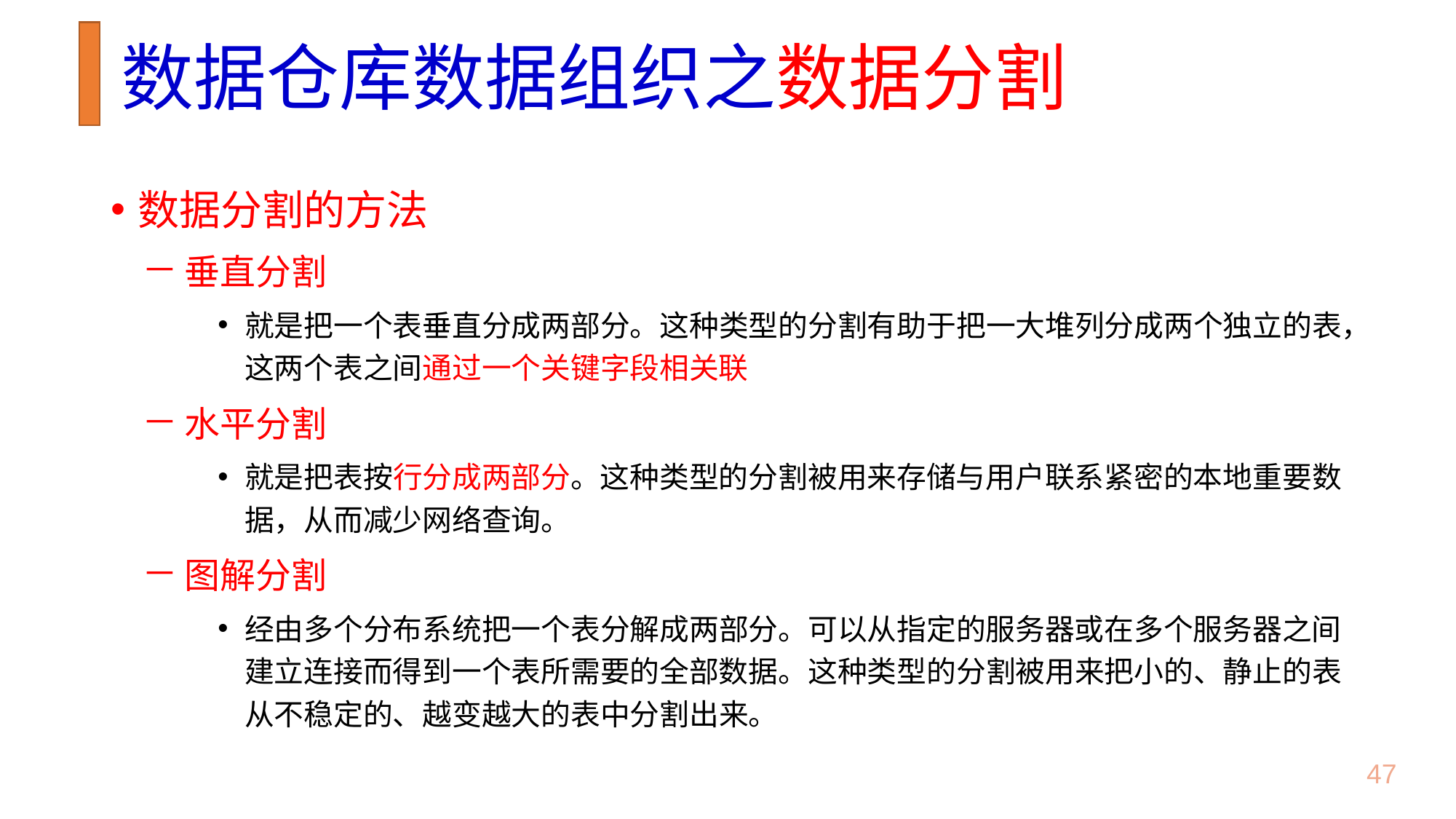

# 数据仓库数据组织之数据分割
数据分割的方法
垂直分割
就是把一个表垂直分成两部分。这种类型的分割有助于把一大堆列分成两个独立的表，这两个表之间通过一个关键字段相关联
水平分割
就是把表按行分成两部分。这种类型的分割被用来存储与用户联系紧密的本地重要数据，从而减少网络查询。
图解分割
经由多个分布系统把一个表分解成两部分。可以从指定的服务器或在多个服务器之间建立连接而得到一个表所需要的全部数据。这种类型的分割被用来把小的、静止的表从不稳定的、越变越大的表中分割出来。
47